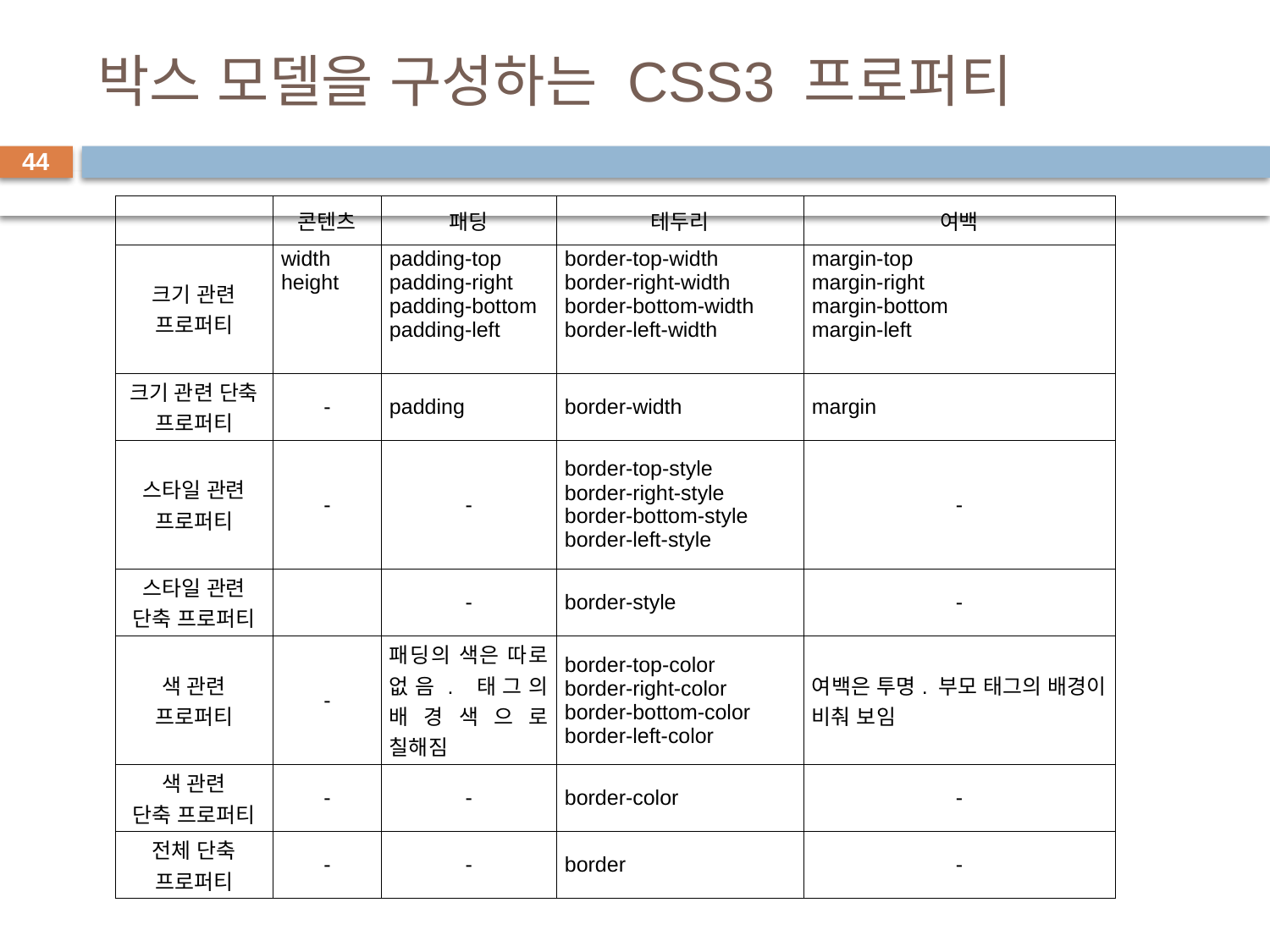

# 박스 모델을 구성하는 CSS3 프로퍼티
44
|  | 콘텐츠 | 패딩 | 테두리 | 여백 |
| --- | --- | --- | --- | --- |
| 크기 관련 프로퍼티 | width height | padding-top padding-right padding-bottom padding-left | border-top-width border-right-width border-bottom-width border-left-width | margin-top margin-right margin-bottom margin-left |
| 크기 관련 단축 프로퍼티 | - | padding | border-width | margin |
| 스타일 관련 프로퍼티 | - | - | border-top-style border-right-style border-bottom-style border-left-style | - |
| 스타일 관련 단축 프로퍼티 |  | - | border-style | - |
| 색 관련 프로퍼티 | - | 패딩의 색은 따로 없음. 태그의 배경색으로 칠해짐 | border-top-color border-right-color border-bottom-color border-left-color | 여백은 투명. 부모 태그의 배경이 비춰 보임 |
| 색 관련 단축 프로퍼티 | - | - | border-color | - |
| 전체 단축 프로퍼티 | - | - | border | - |